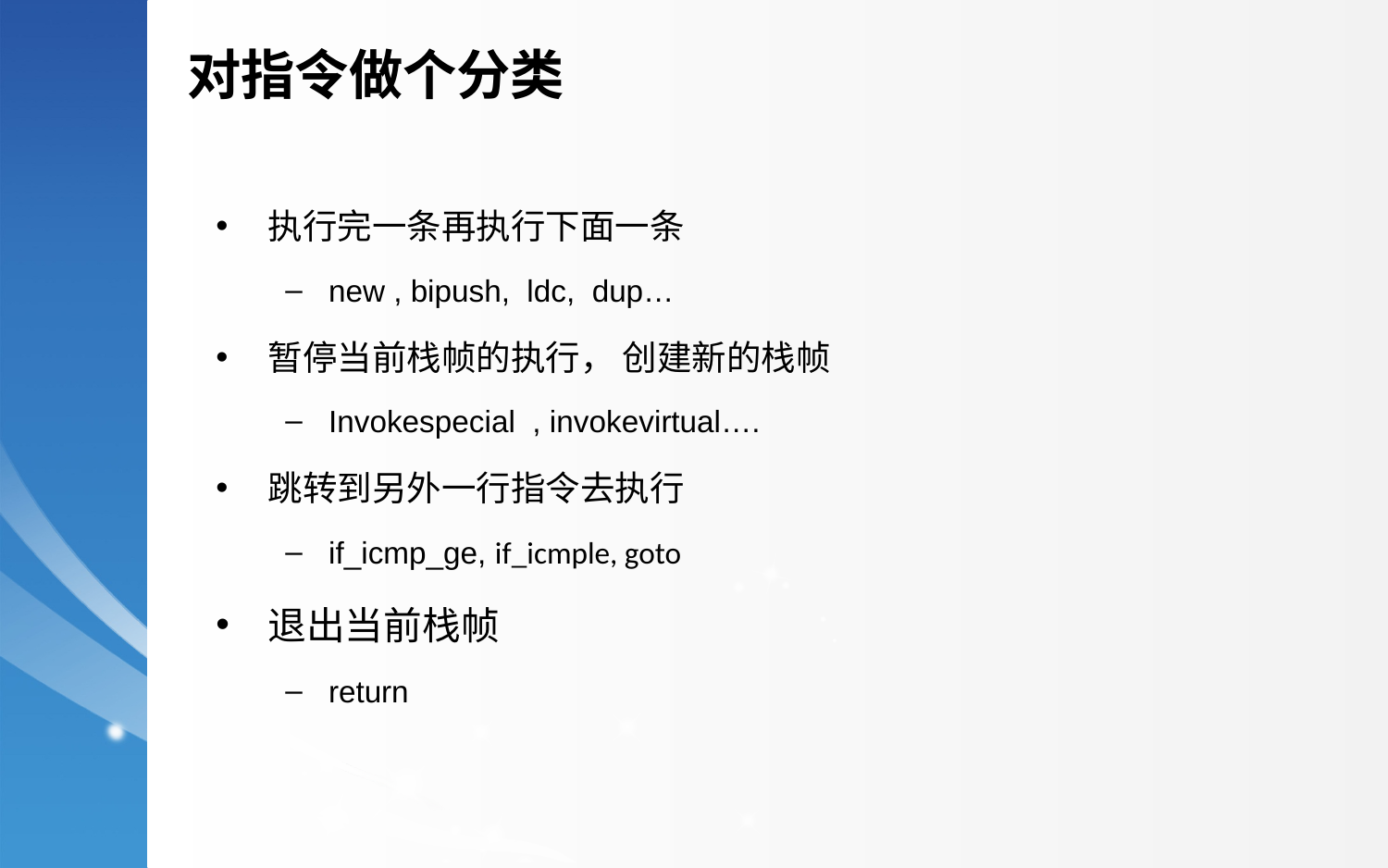

对指令做个分类

执行完一条再执行下面一条
new , bipush,  ldc,  dup…
暂停当前栈帧的执行， 创建新的栈帧
Invokespecial  , invokevirtual….
跳转到另外一行指令去执行
if_icmp_ge, if_icmple, goto
退出当前栈帧
return